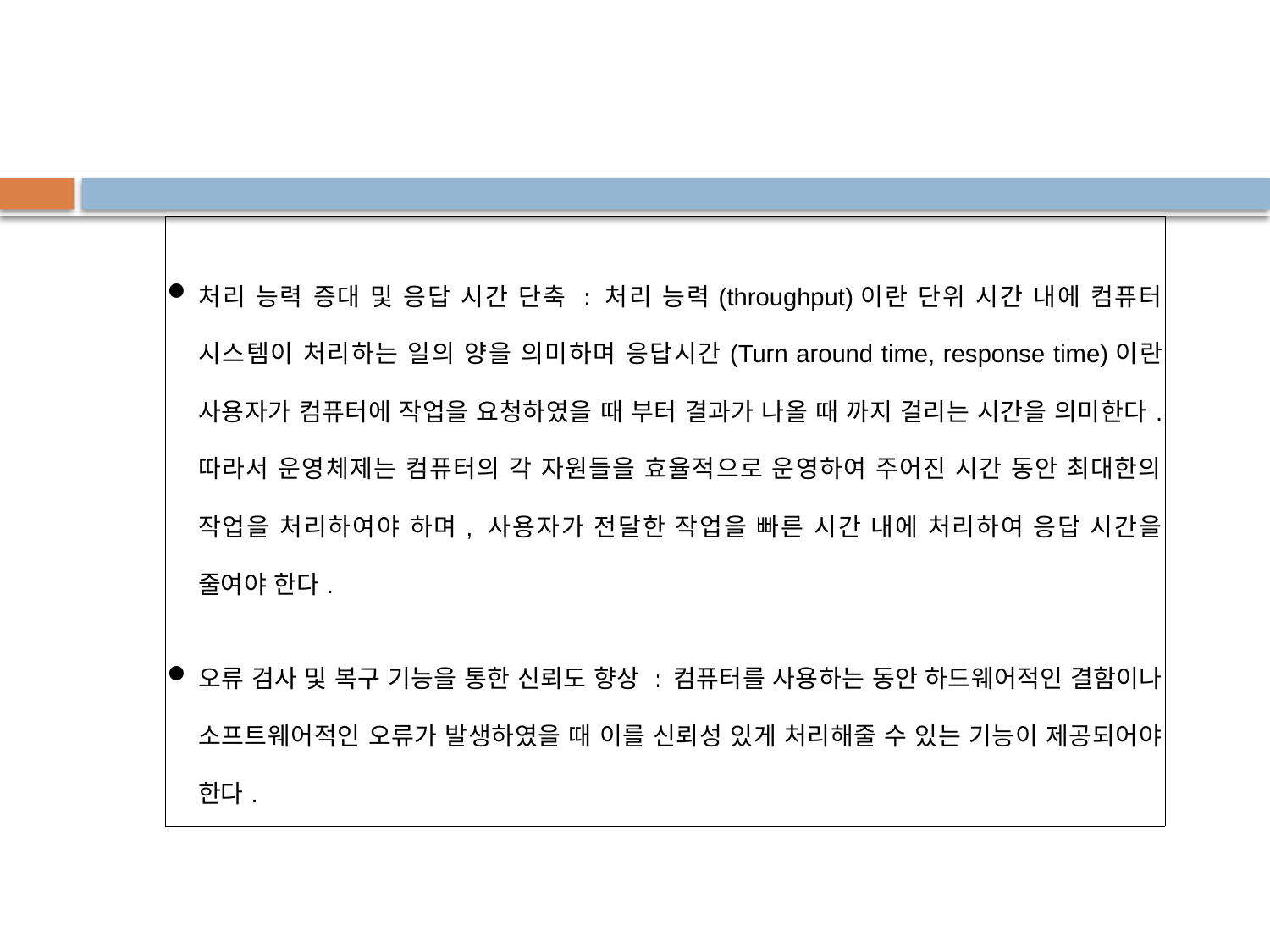

#
| 처리 능력 증대 및 응답 시간 단축 : 처리 능력(throughput)이란 단위 시간 내에 컴퓨터 시스템이 처리하는 일의 양을 의미하며 응답시간(Turn around time, response time)이란 사용자가 컴퓨터에 작업을 요청하였을 때 부터 결과가 나올 때 까지 걸리는 시간을 의미한다. 따라서 운영체제는 컴퓨터의 각 자원들을 효율적으로 운영하여 주어진 시간 동안 최대한의 작업을 처리하여야 하며, 사용자가 전달한 작업을 빠른 시간 내에 처리하여 응답 시간을 줄여야 한다. 오류 검사 및 복구 기능을 통한 신뢰도 향상 : 컴퓨터를 사용하는 동안 하드웨어적인 결함이나 소프트웨어적인 오류가 발생하였을 때 이를 신뢰성 있게 처리해줄 수 있는 기능이 제공되어야 한다. |
| --- |